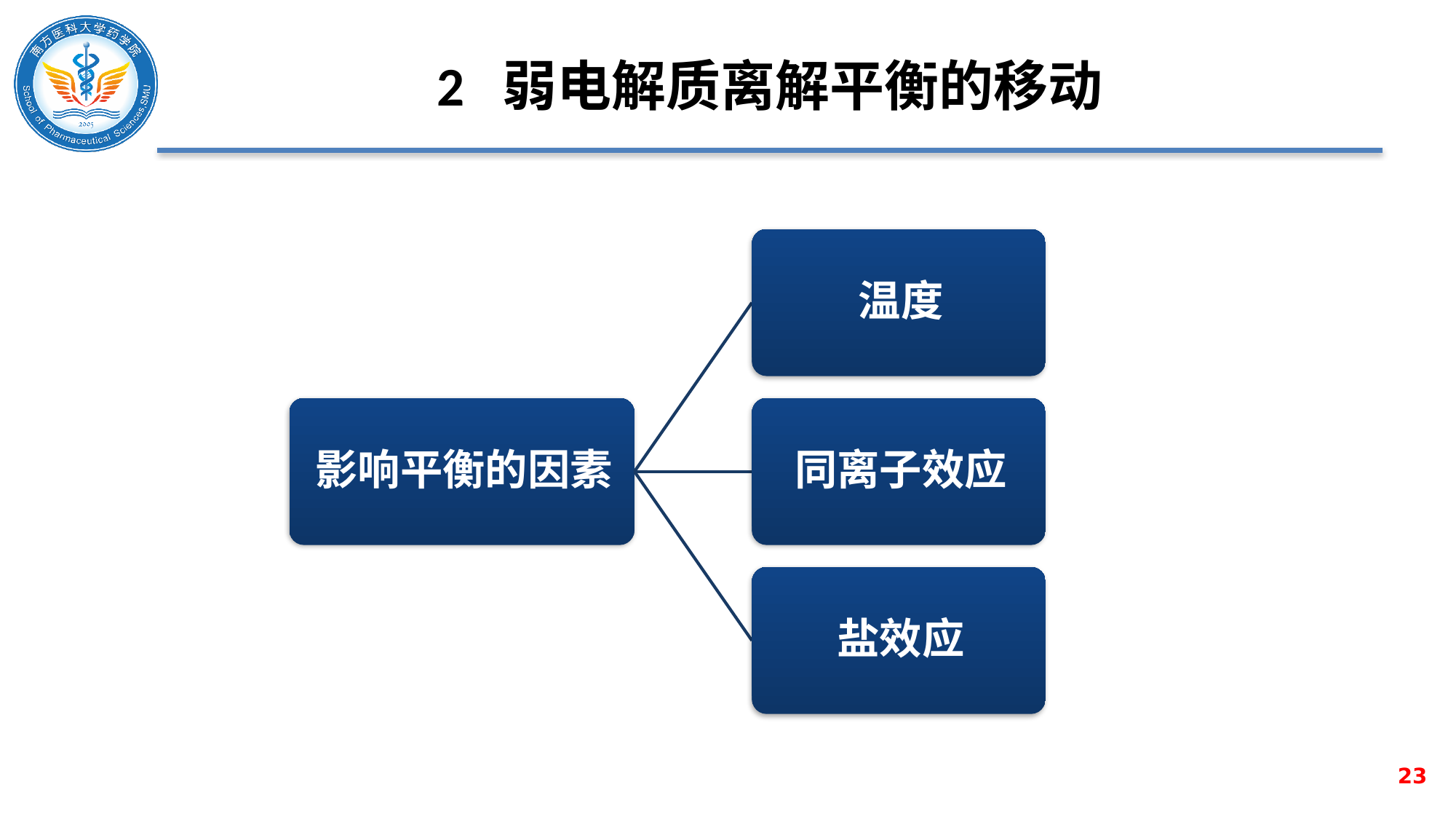

# 2  弱电解质离解平衡的移动
影响平衡的因素

温度

同离子效应

盐效应
23